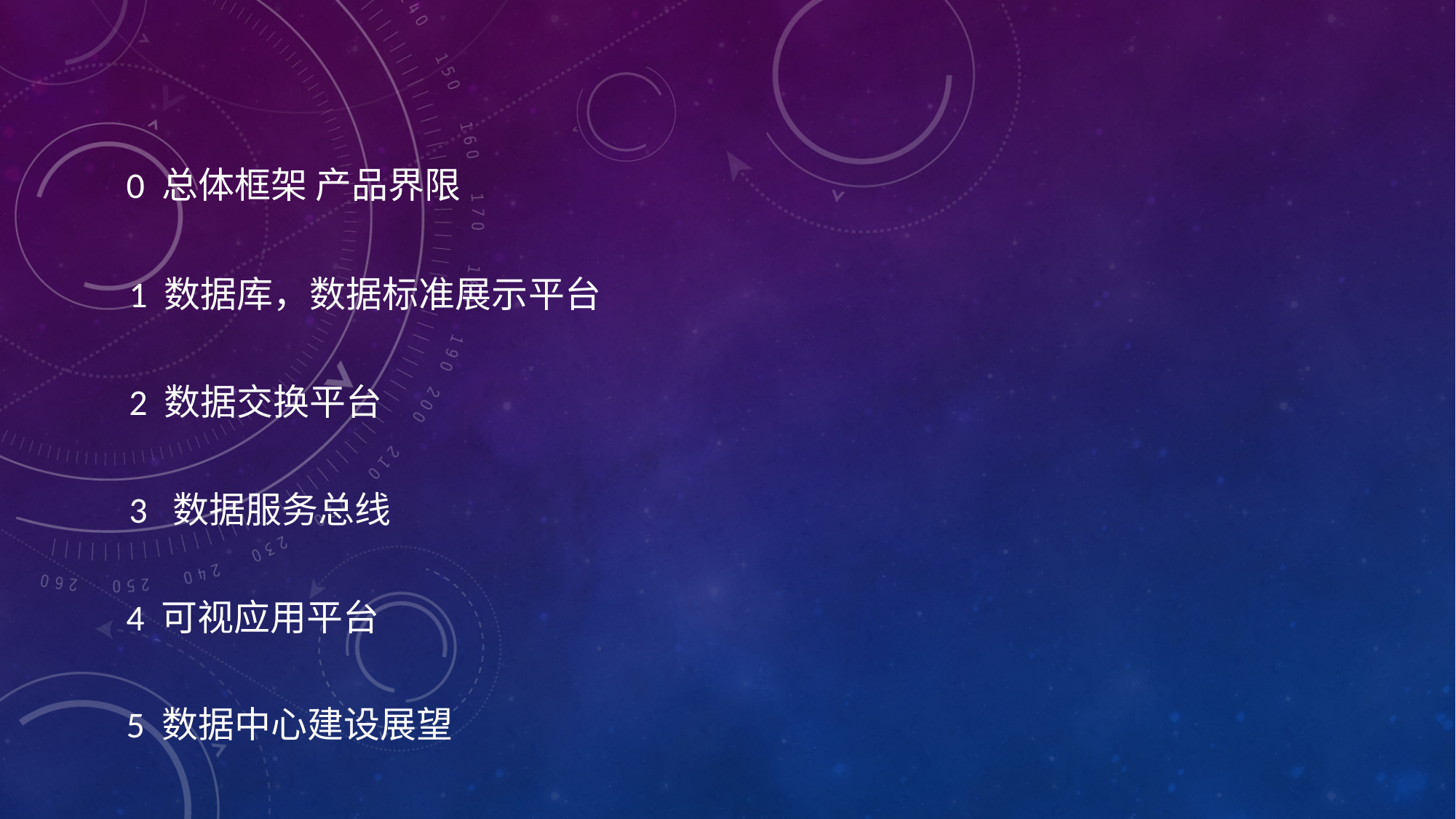

0 总体框架 产品界限
1 数据库，数据标准展示平台
2 数据交换平台
3  数据服务总线
4 可视应用平台
5 数据中心建设展望